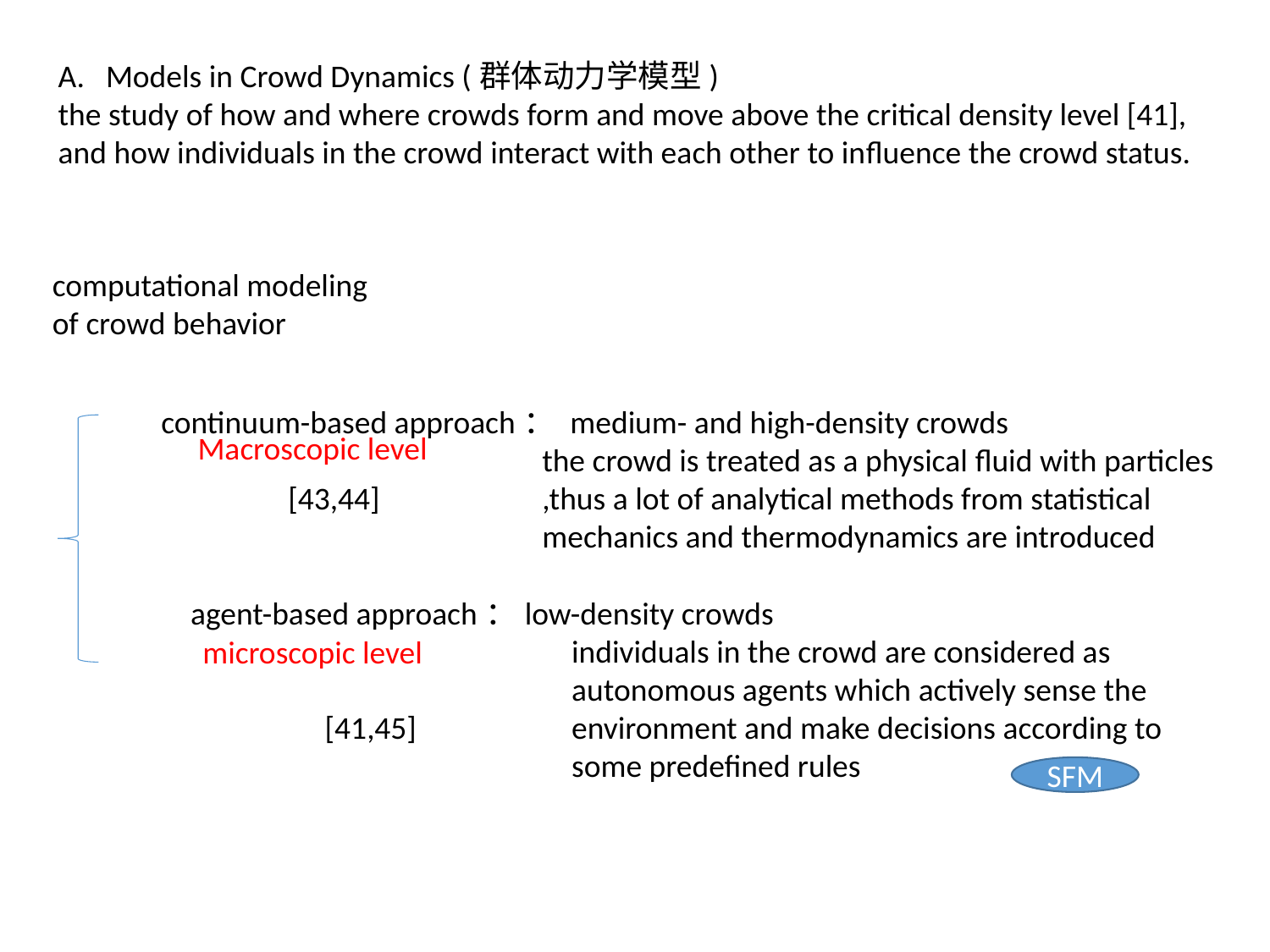

Models in Crowd Dynamics (群体动力学模型)
the study of how and where crowds form and move above the critical density level [41],
and how individuals in the crowd interact with each other to inﬂuence the crowd status.
computational modeling
of crowd behavior
continuum-based approach： medium- and high-density crowds
			the crowd is treated as a physical ﬂuid with particles
	[43,44]		,thus a lot of analytical methods from statistical
			mechanics and thermodynamics are introduced

Macroscopic level
agent-based approach：low-density crowds
			individuals in the crowd are considered as
			autonomous agents which actively sense the
	 [41,45] 		environment and make decisions according to
			some predefined rules
microscopic level
SFM